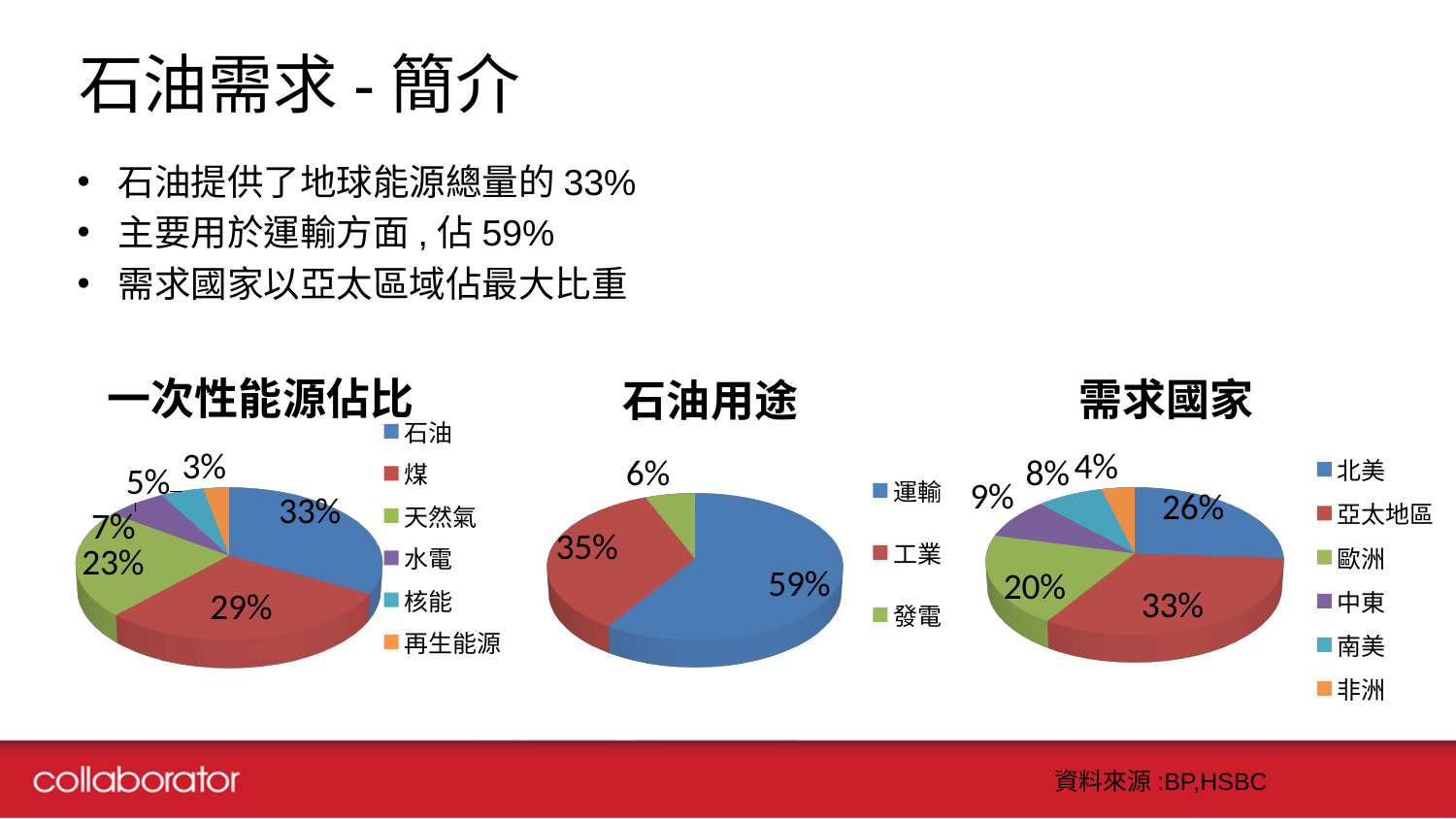

# 石油需求-簡介
石油提供了地球能源總量的33%
主要用於運輸方面,佔59%
需求國家以亞太區域佔最大比重

[unsupported chart]

[unsupported chart]

[unsupported chart]

資料來源:BP,HSBC